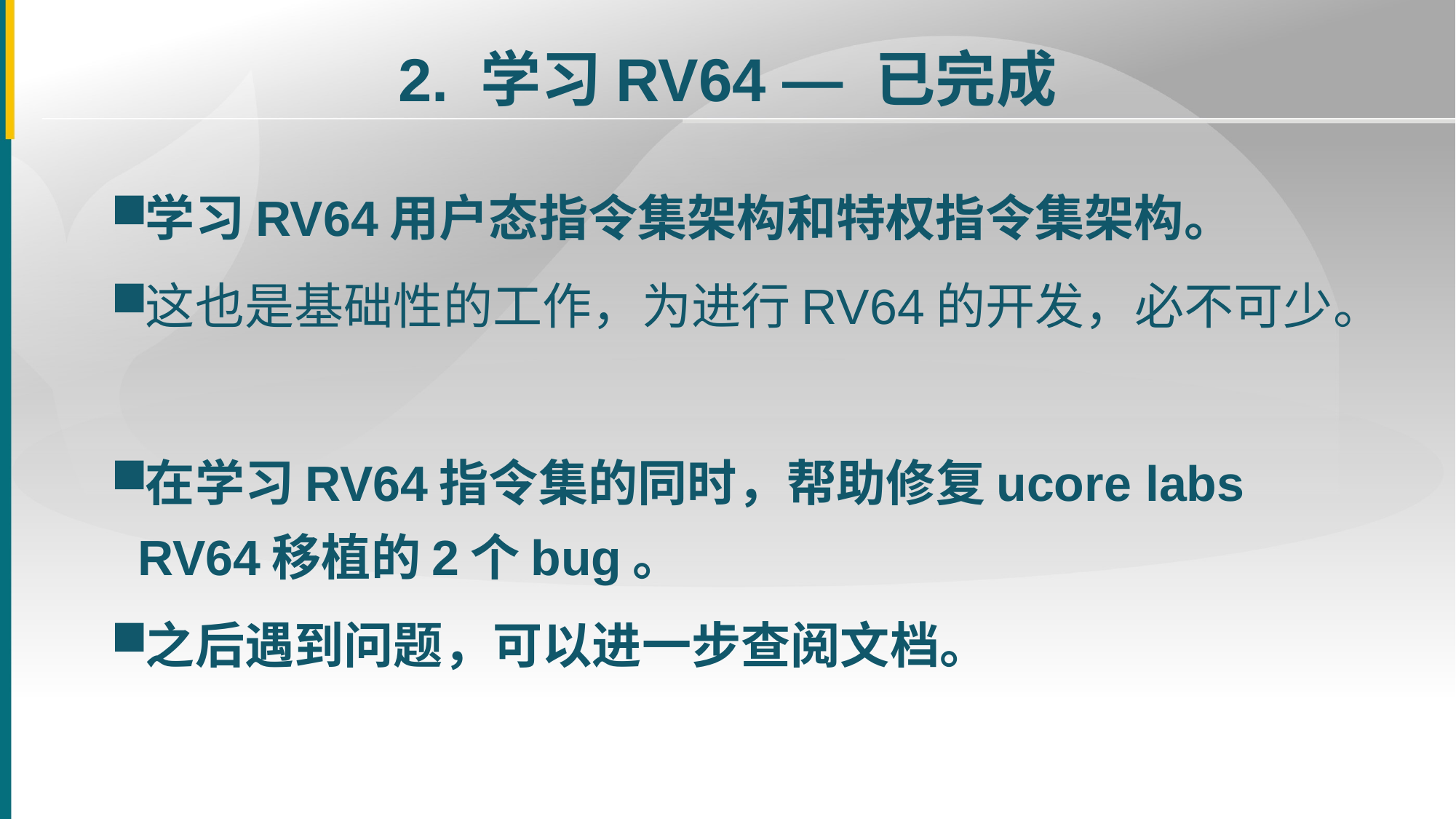

# 2. 学习RV64 — 已完成
学习RV64用户态指令集架构和特权指令集架构。
这也是基础性的工作，为进行RV64的开发，必不可少。

在学习RV64指令集的同时，帮助修复ucore labs RV64移植的2个bug。
之后遇到问题，可以进一步查阅文档。